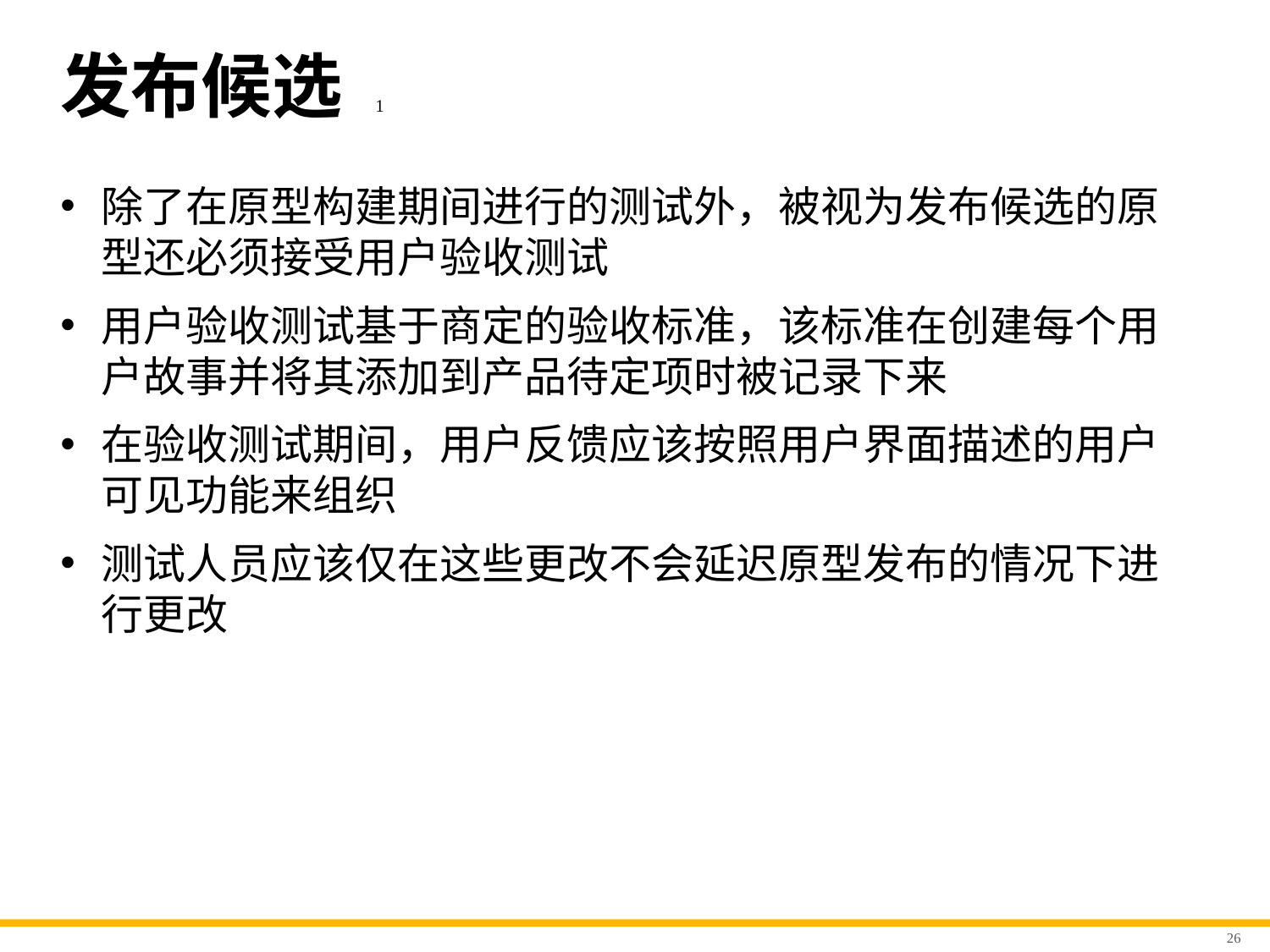

# 发布候选 1
除了在原型构建期间进行的测试外，被视为发布候选的原型还必须接受用户验收测试
用户验收测试基于商定的验收标准，该标准在创建每个用户故事并将其添加到产品待定项时被记录下来
在验收测试期间，用户反馈应该按照用户界面描述的用户可见功能来组织
测试人员应该仅在这些更改不会延迟原型发布的情况下进行更改
26